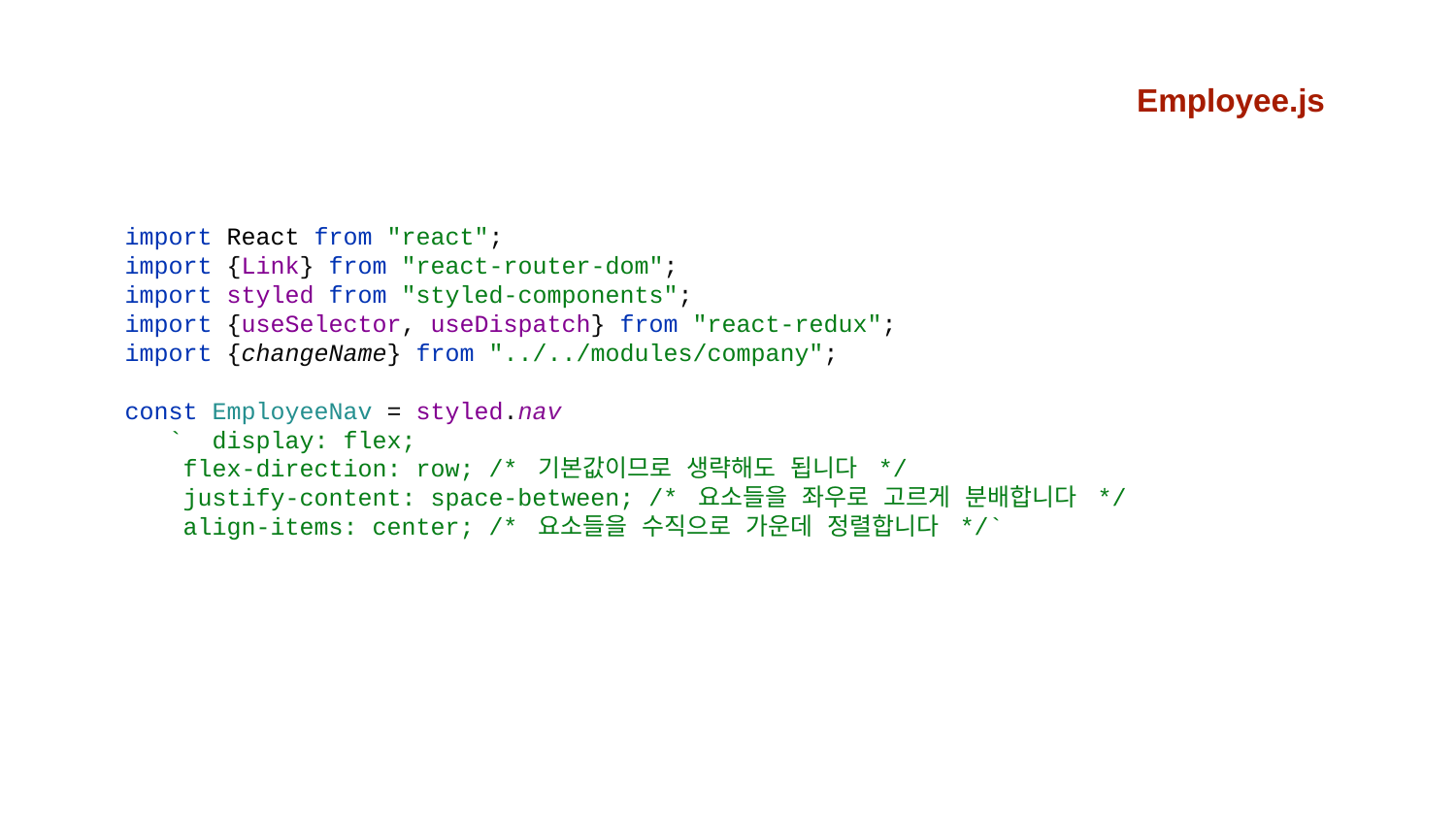

Employee.js
import React from "react";
import {Link} from "react-router-dom";
import styled from "styled-components";
import {useSelector, useDispatch} from "react-redux";
import {changeName} from "../../modules/company";

const EmployeeNav = styled.nav
   `  display: flex;
    flex-direction: row; /* 기본값이므로 생략해도 됩니다 */
    justify-content: space-between; /* 요소들을 좌우로 고르게 분배합니다 */
    align-items: center; /* 요소들을 수직으로 가운데 정렬합니다 */`